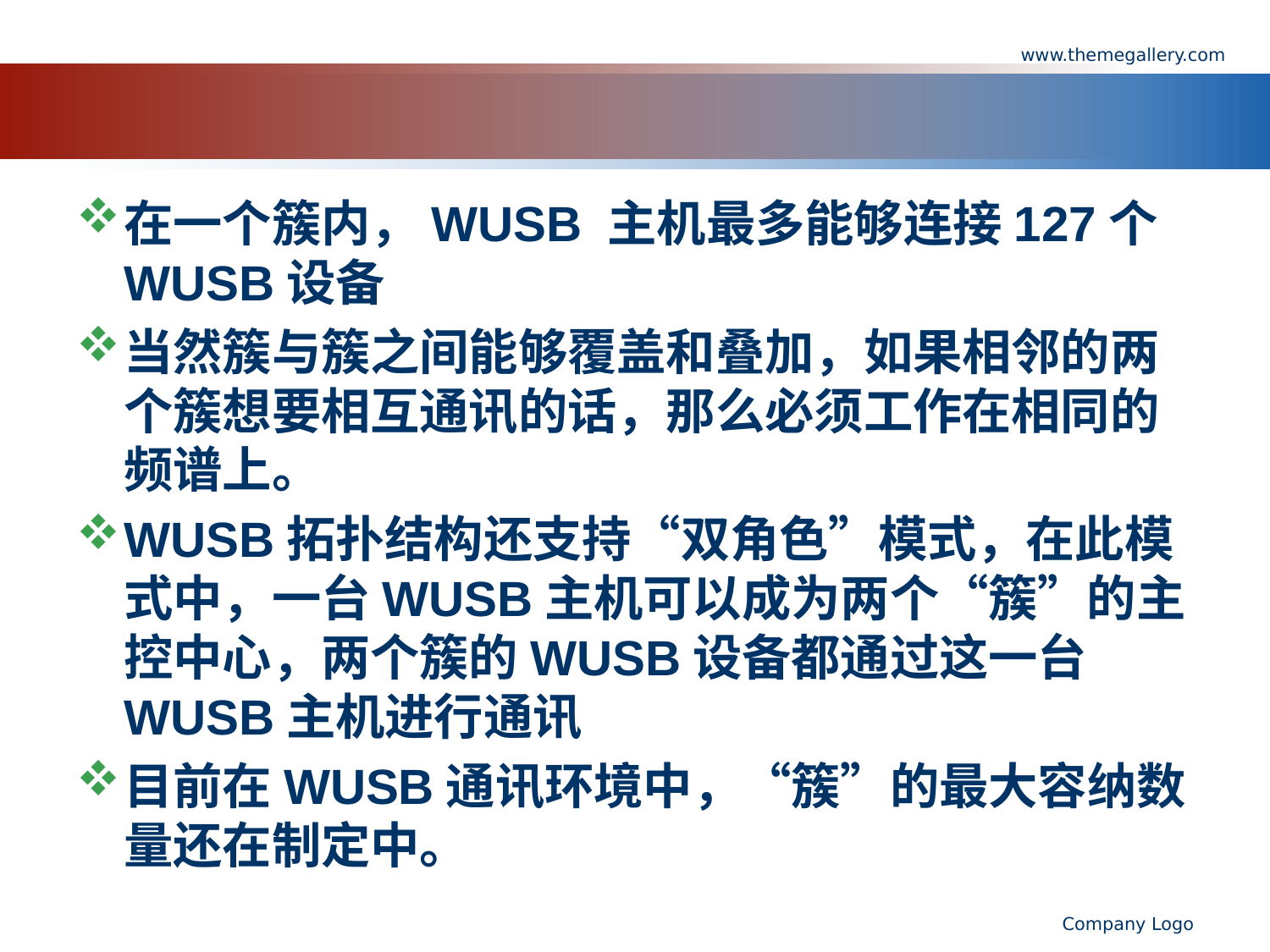

www.themegallery.com
在一个簇内，WUSB 主机最多能够连接127个WUSB设备
当然簇与簇之间能够覆盖和叠加，如果相邻的两个簇想要相互通讯的话，那么必须工作在相同的频谱上。
WUSB拓扑结构还支持“双角色”模式，在此模式中，一台WUSB主机可以成为两个“簇”的主控中心，两个簇的WUSB设备都通过这一台WUSB主机进行通讯
目前在WUSB通讯环境中，“簇”的最大容纳数量还在制定中。
Company Logo